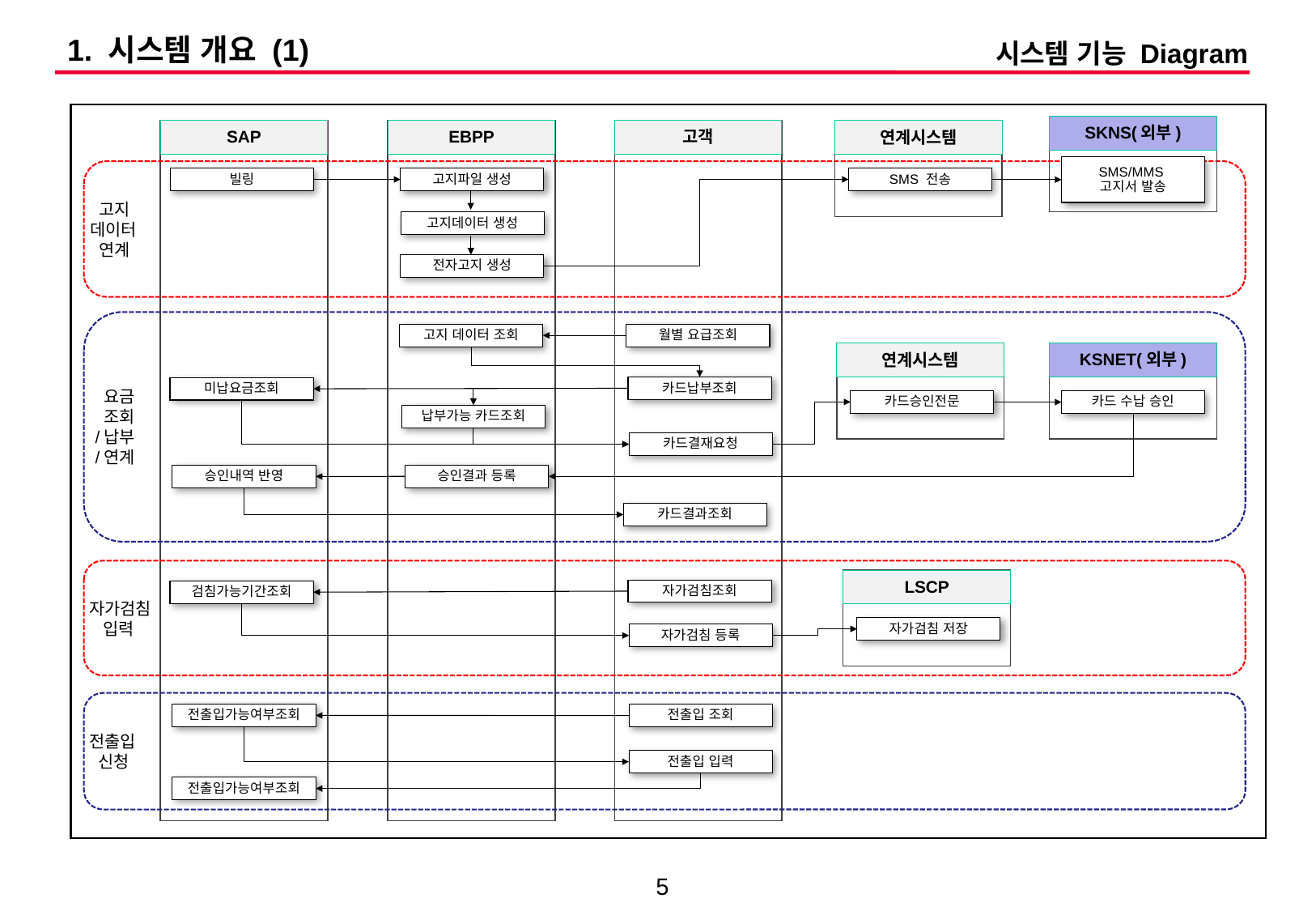

# 1. 시스템 개요 (1)
시스템 기능 Diagram
|  |
| --- |

SKNS(외부)
SMS/MMS
고지서 발송

SAP

EBPP

고객

연계시스템
 고지
데이터
 연계
빌링
고지파일 생성
SMS 전송
고지데이터 생성
전자고지 생성
 요금
 조회
/납부
/연계
고지 데이터 조회
월별 요급조회

KSNET(외부)
카드 수납 승인

연계시스템
카드납부조회
미납요금조회
카드승인전문
납부가능 카드조회
카드결재요청
승인결과 등록
승인내역 반영
카드결과조회
자가검침
  입력

LSCP
자가검침조회
검침가능기간조회
자가검침 저장
자가검침 등록
전출입
 신청
전출입가능여부조회
전출입 조회
전출입 입력
전출입가능여부조회